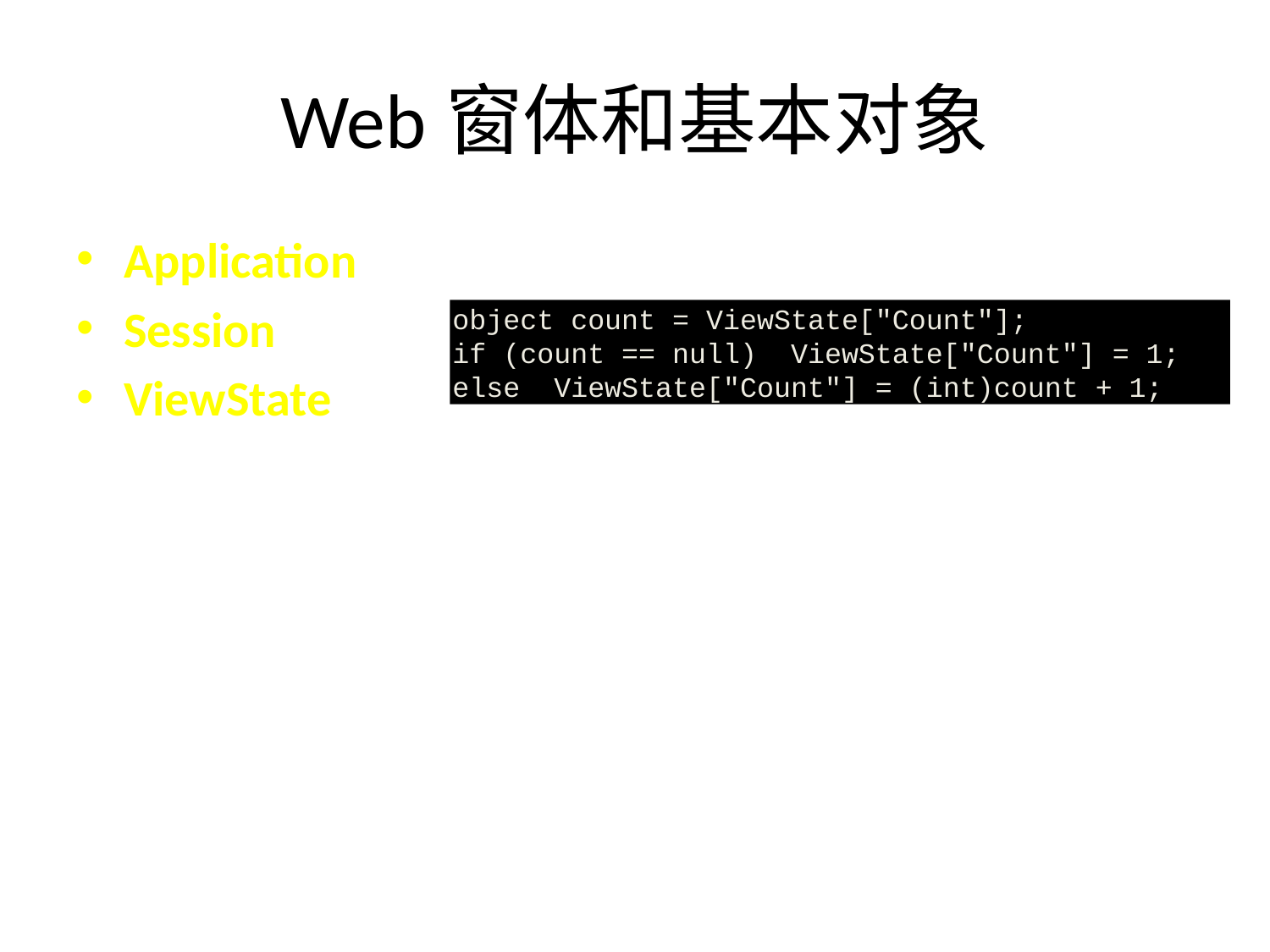

# Web窗体和基本对象
Application
Session
ViewState
object count = ViewState["Count"];
if (count == null)  ViewState["Count"] = 1;
else  ViewState["Count"] = (int)count + 1;
15